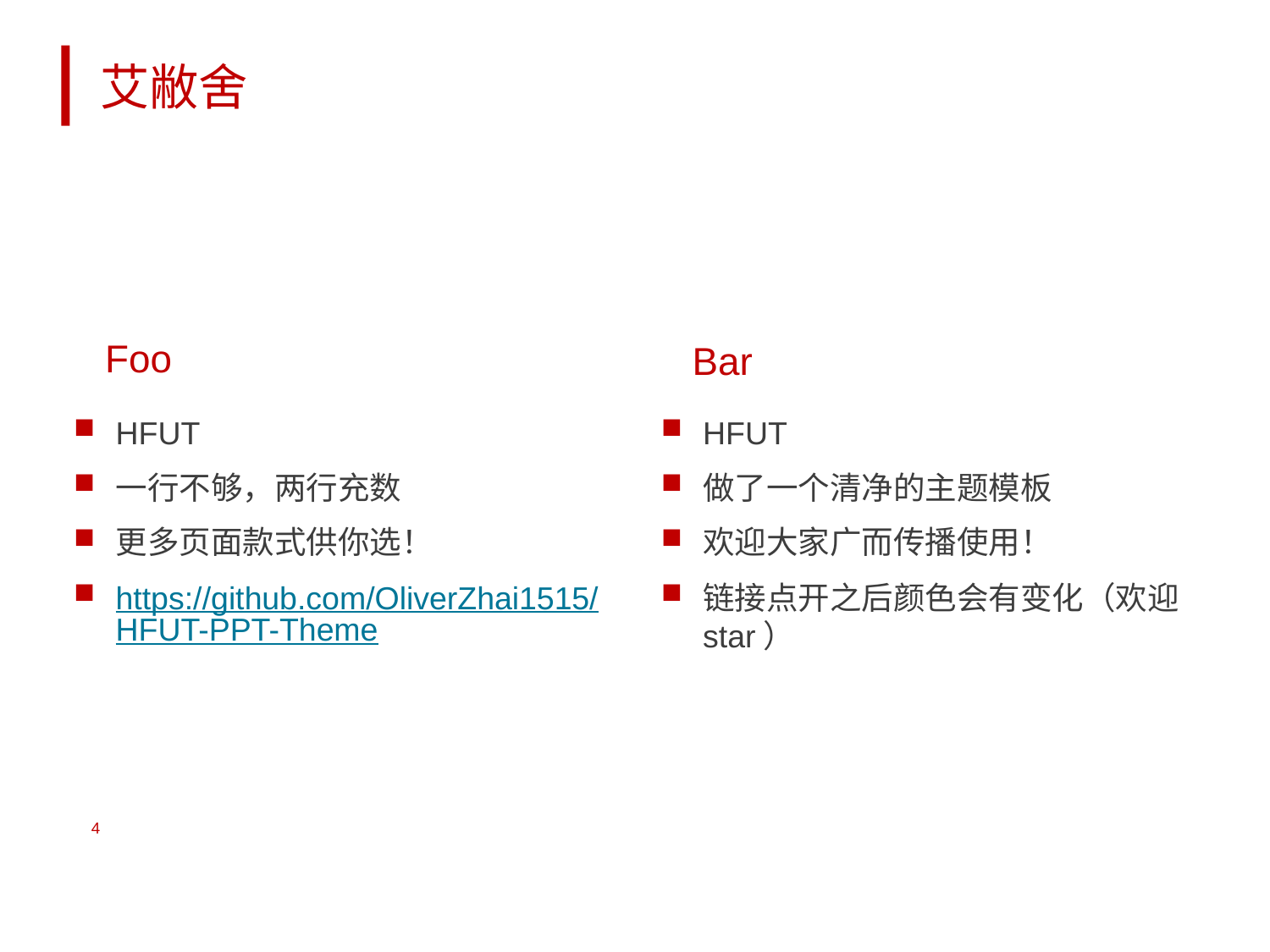

# 艾敝舍
Foo
Bar
HFUT
一行不够，两行充数
更多页面款式供你选！
https://github.com/OliverZhai1515/HFUT-PPT-Theme

HFUT
做了一个清净的主题模板
欢迎大家广而传播使用！
链接点开之后颜色会有变化（欢迎star）

4